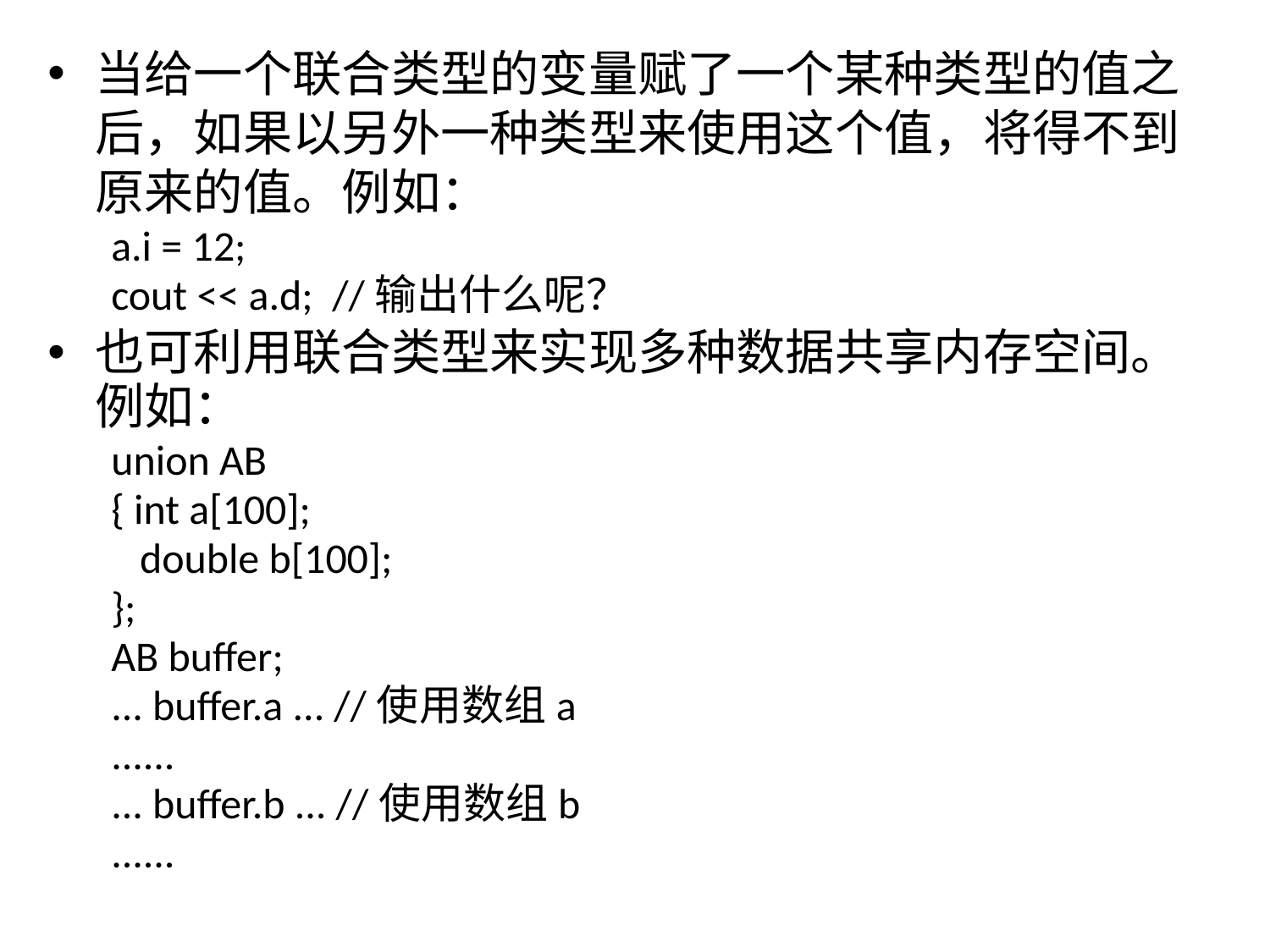

当给一个联合类型的变量赋了一个某种类型的值之后，如果以另外一种类型来使用这个值，将得不到原来的值。例如：
a.i = 12;
cout << a.d;  //输出什么呢？
也可利用联合类型来实现多种数据共享内存空间。例如：
union AB
{ int a[100];
   double b[100];
};
AB buffer;
... buffer.a ... //使用数组a
......
... buffer.b ... //使用数组b
......